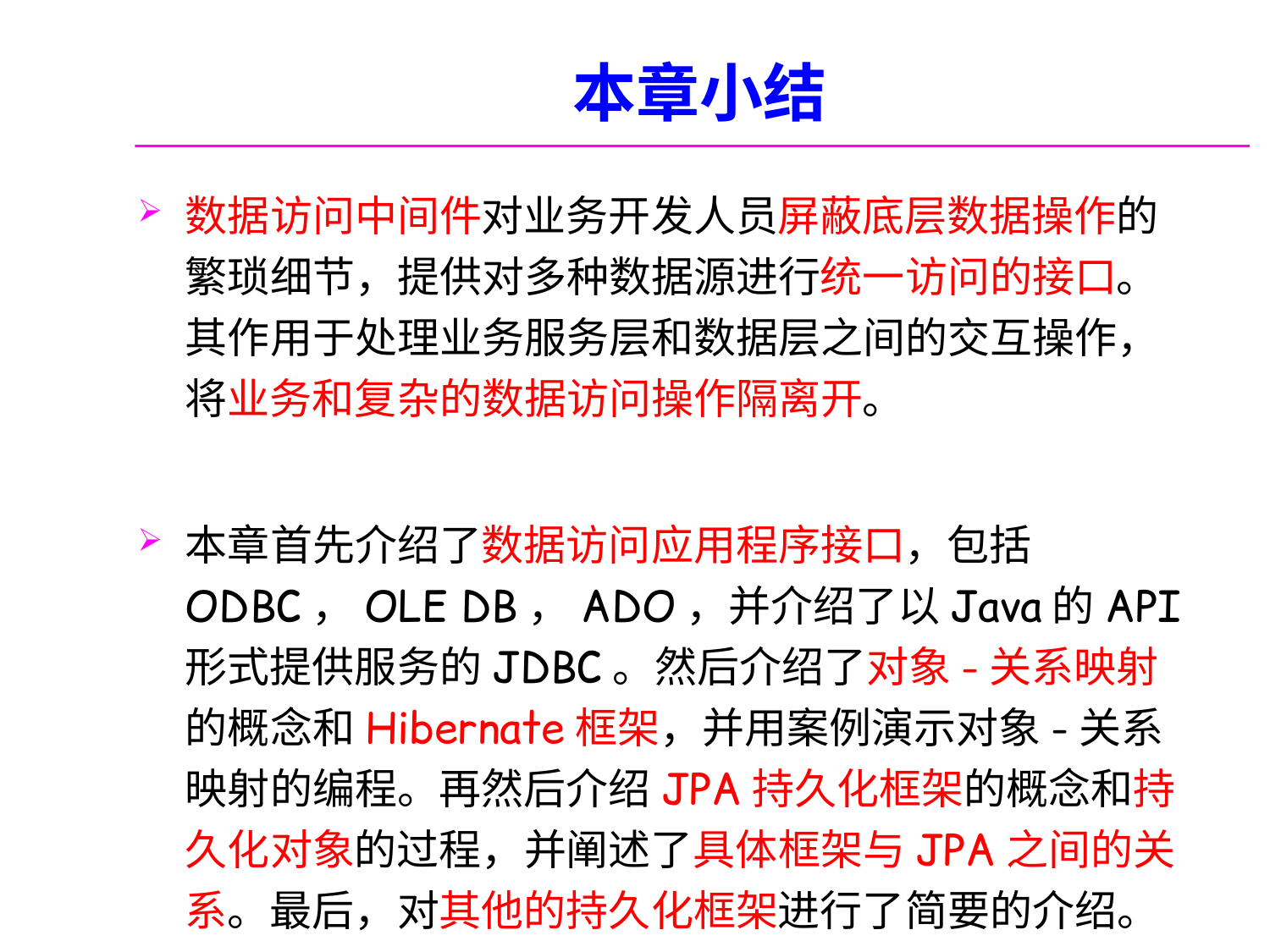

# 本章小结
数据访问中间件对业务开发人员屏蔽底层数据操作的繁琐细节，提供对多种数据源进行统一访问的接口。其作用于处理业务服务层和数据层之间的交互操作，将业务和复杂的数据访问操作隔离开。

本章首先介绍了数据访问应用程序接口，包括ODBC，OLE DB，ADO，并介绍了以Java的API形式提供服务的JDBC。然后介绍了对象-关系映射的概念和Hibernate框架，并用案例演示对象-关系映射的编程。再然后介绍JPA持久化框架的概念和持久化对象的过程，并阐述了具体框架与JPA之间的关系。最后，对其他的持久化框架进行了简要的介绍。
96